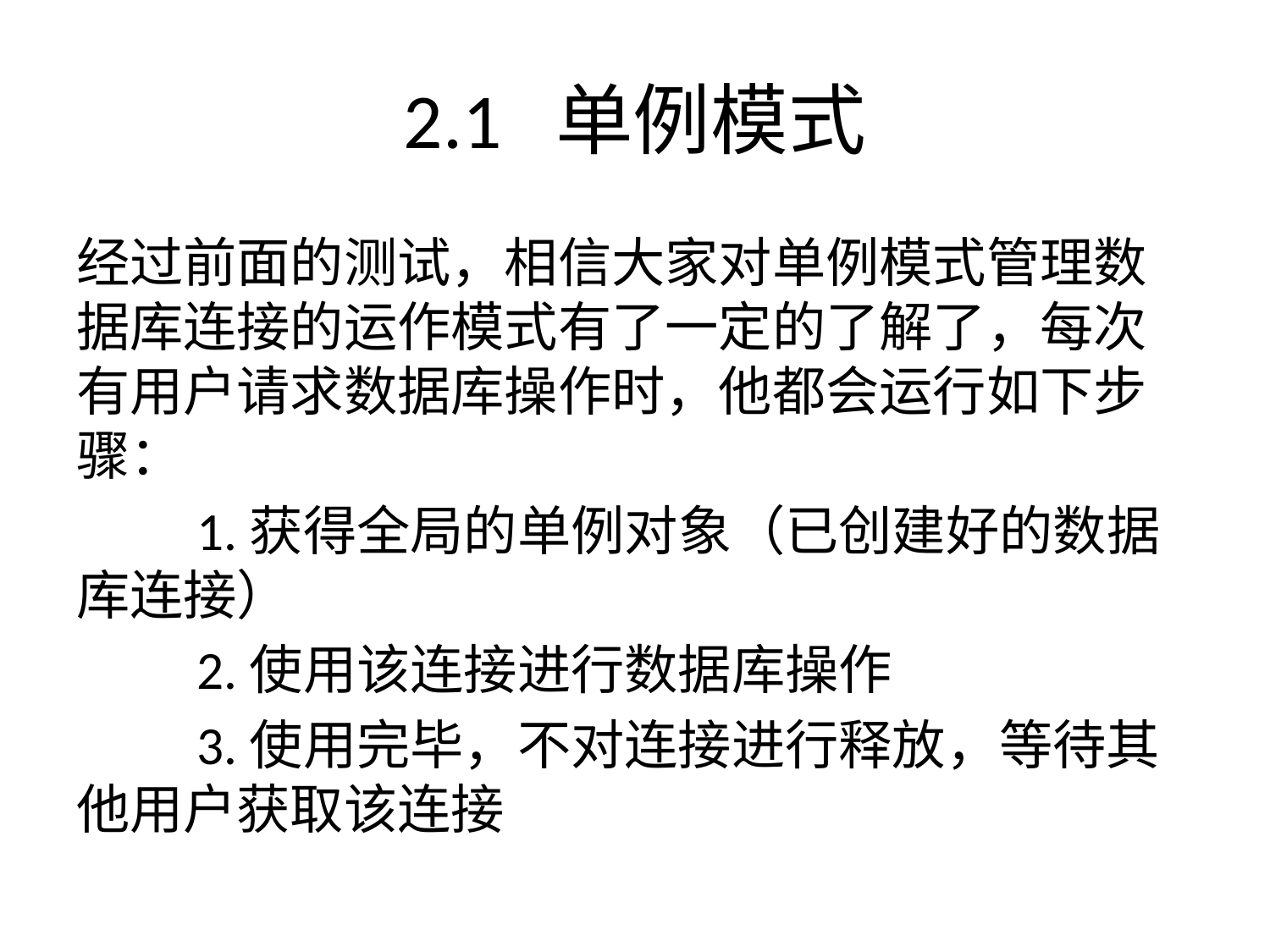

# 2.1  单例模式
经过前面的测试，相信大家对单例模式管理数据库连接的运作模式有了一定的了解了，每次有用户请求数据库操作时，他都会运行如下步骤：
	1.获得全局的单例对象（已创建好的数据库连接）
	2.使用该连接进行数据库操作
	3.使用完毕，不对连接进行释放，等待其他用户获取该连接